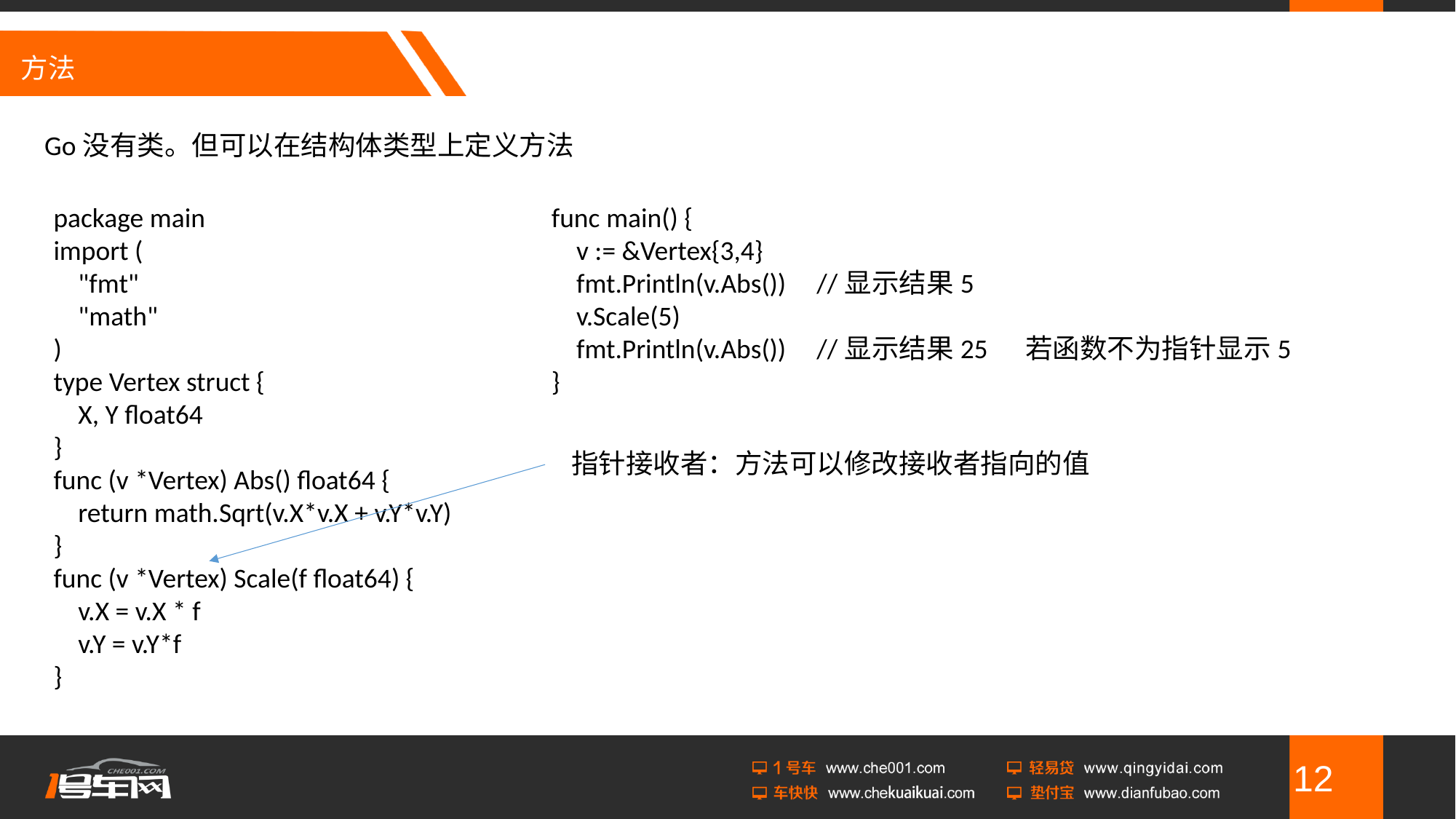

# 方法
Go没有类。但可以在结构体类型上定义方法
package main
import (
    "fmt"
    "math"
)
type Vertex struct {
    X, Y float64
}
func (v *Vertex) Abs() float64 {
    return math.Sqrt(v.X*v.X + v.Y*v.Y)
}
func (v *Vertex) Scale(f float64) {
    v.X = v.X * f
    v.Y = v.Y*f
}
func main() {
    v := &Vertex{3,4}
    fmt.Println(v.Abs())     //显示结果5
    v.Scale(5)
    fmt.Println(v.Abs())     //显示结果25     若函数不为指针显示5
}
指针接收者：方法可以修改接收者指向的值
12